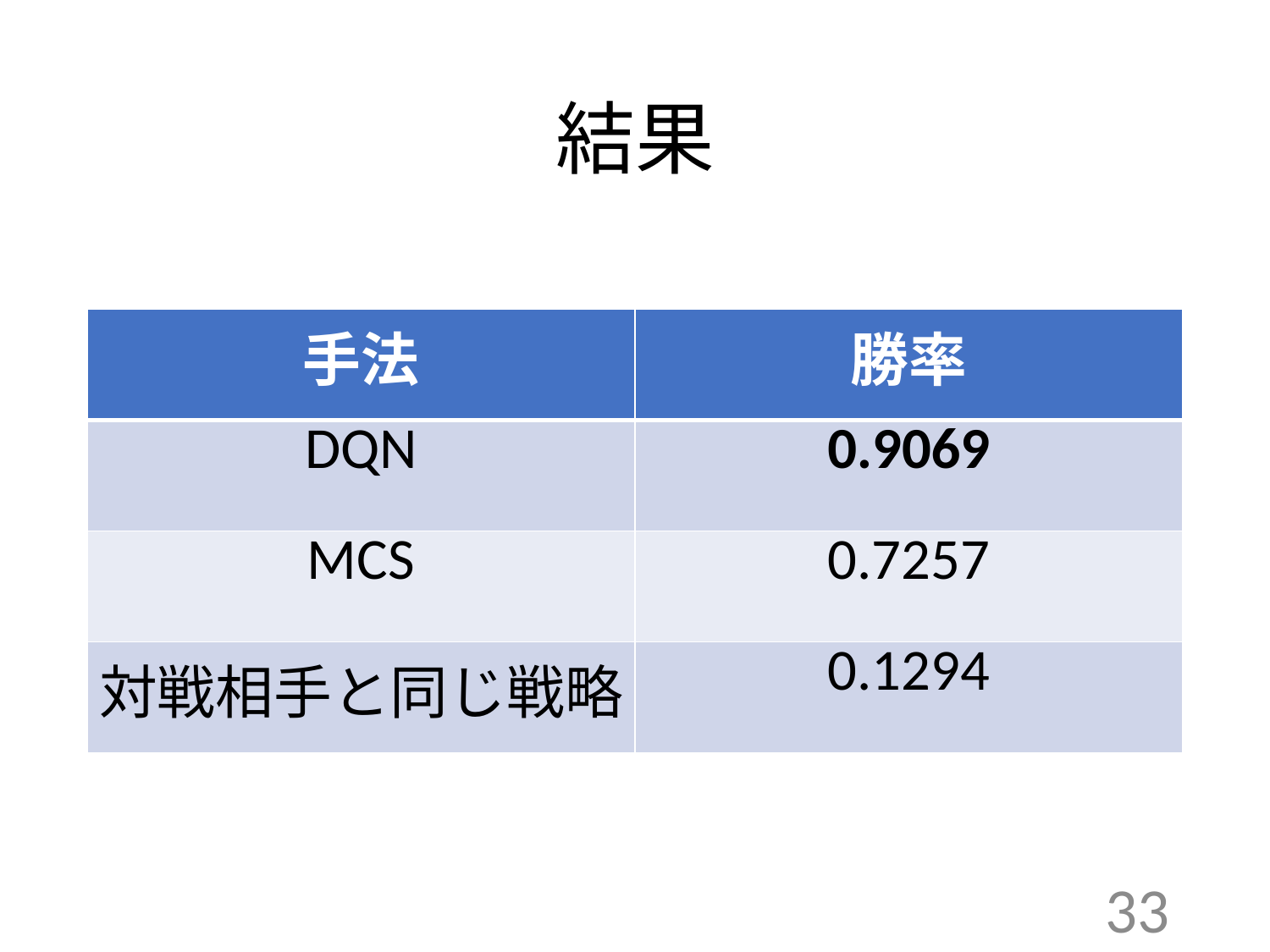

# 結果
| 手法 | 勝率 |
| --- | --- |
| DQN | 0.9069 |
| MCS | 0.7257 |
| 対戦相手と同じ戦略 | 0.1294 |
33